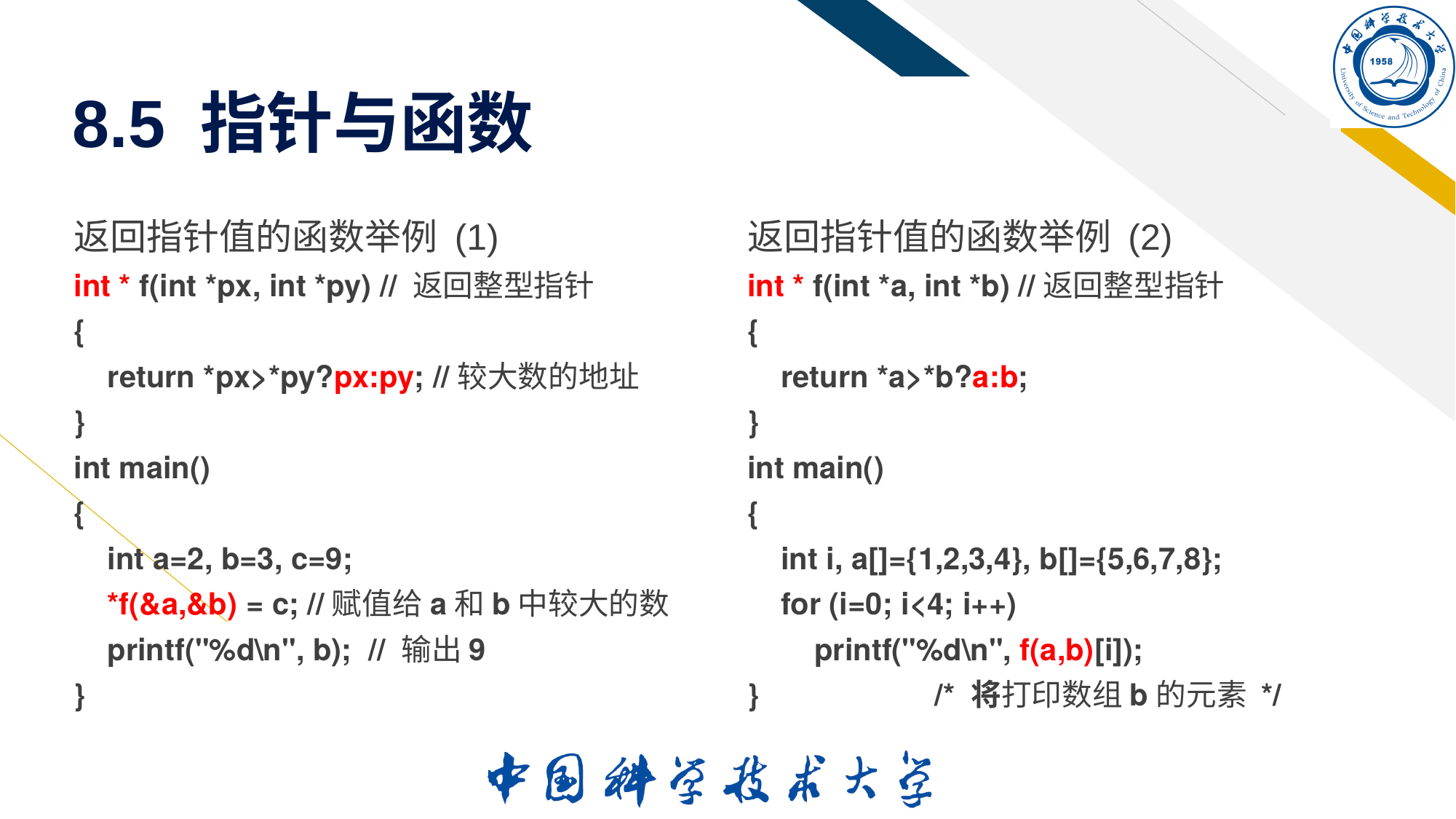

# 8.5 指针与函数
返回指针值的函数举例 (1)
int * f(int *px, int *py) // 返回整型指针
{
    return *px>*py?px:py; //较大数的地址
}
int main()
{
    int a=2, b=3, c=9;
    *f(&a,&b) = c; //赋值给a和b中较大的数
    printf("%d\n", b);  // 输出9
}
返回指针值的函数举例 (2)
int * f(int *a, int *b) //返回整型指针
{
    return *a>*b?a:b;
}
int main()
{
    int i, a[]={1,2,3,4}, b[]={5,6,7,8};
    for (i=0; i<4; i++)
        printf("%d\n", f(a,b)[i]);
}                     /* 将打印数组b的元素 */